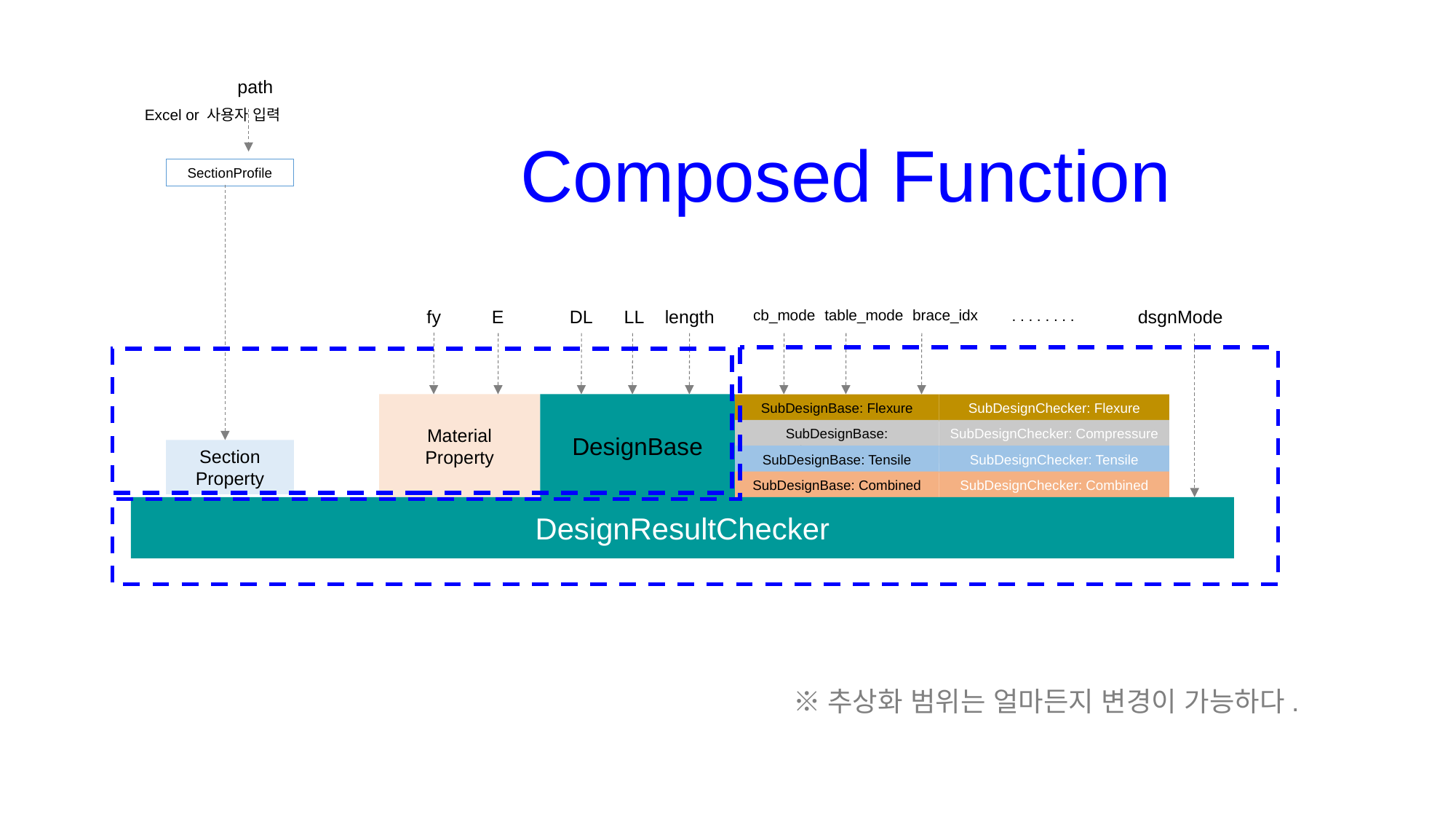

path
Excel or 사용자 입력
Composed Function
SectionProfile
fy
E
DL
LL
length
cb_mode
table_mode
brace_idx
dsgnMode
. . . . . . . .

Material
Property
DesignBase
SubDesignBase: Flexure
SubDesignChecker: Flexure
SubDesignBase: Compressure
SubDesignChecker: Compressure
Section
Property
SubDesignBase: Tensile
SubDesignChecker: Tensile
SubDesignBase: Combined
SubDesignChecker: Combined
DesignResultChecker
※추상화 범위는 얼마든지 변경이 가능하다.